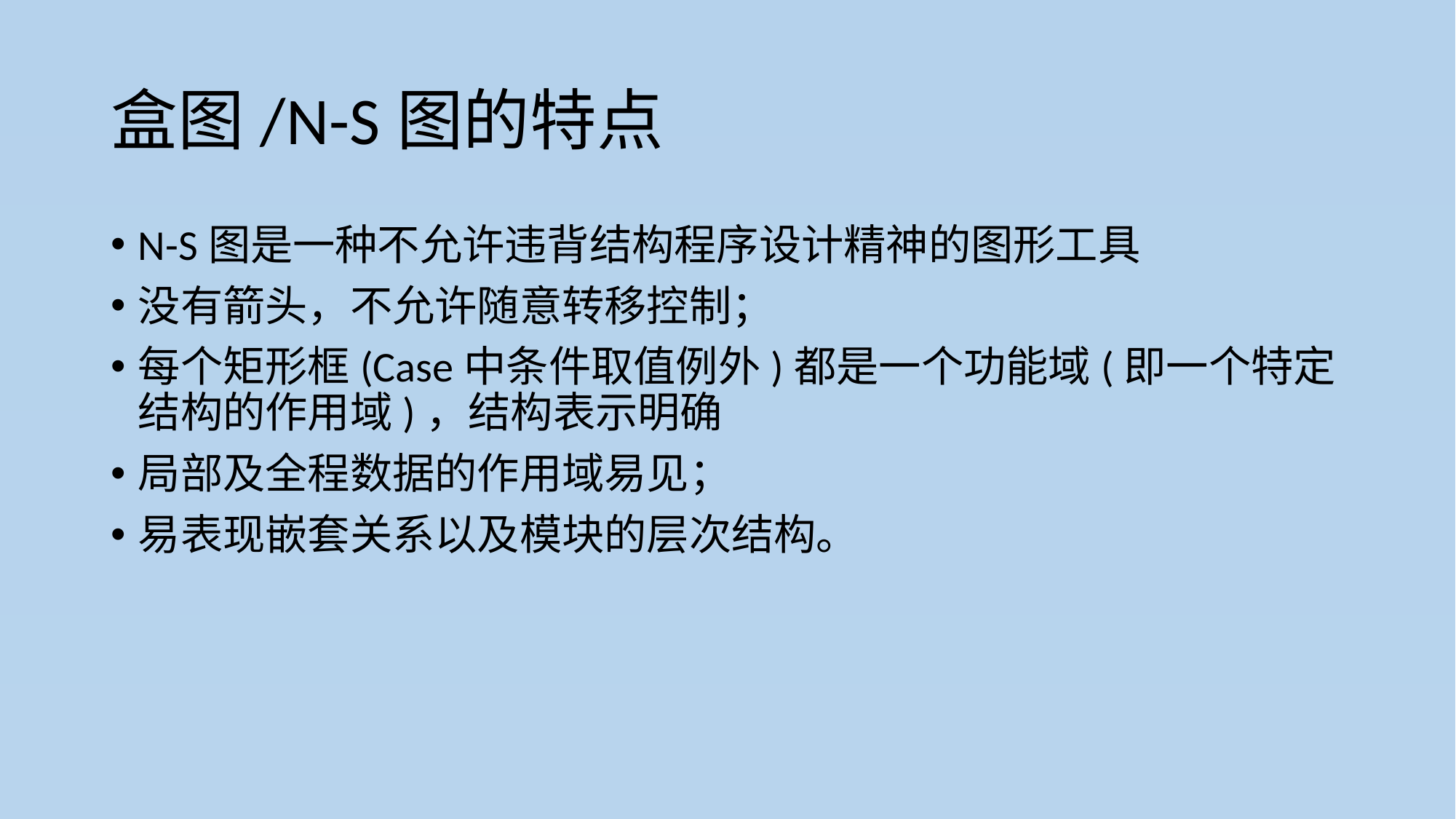

# 盒图/N-S图的特点
N-S图是一种不允许违背结构程序设计精神的图形工具
没有箭头，不允许随意转移控制；
每个矩形框(Case中条件取值例外)都是一个功能域(即一个特定结构的作用域)，结构表示明确
局部及全程数据的作用域易见；
易表现嵌套关系以及模块的层次结构。